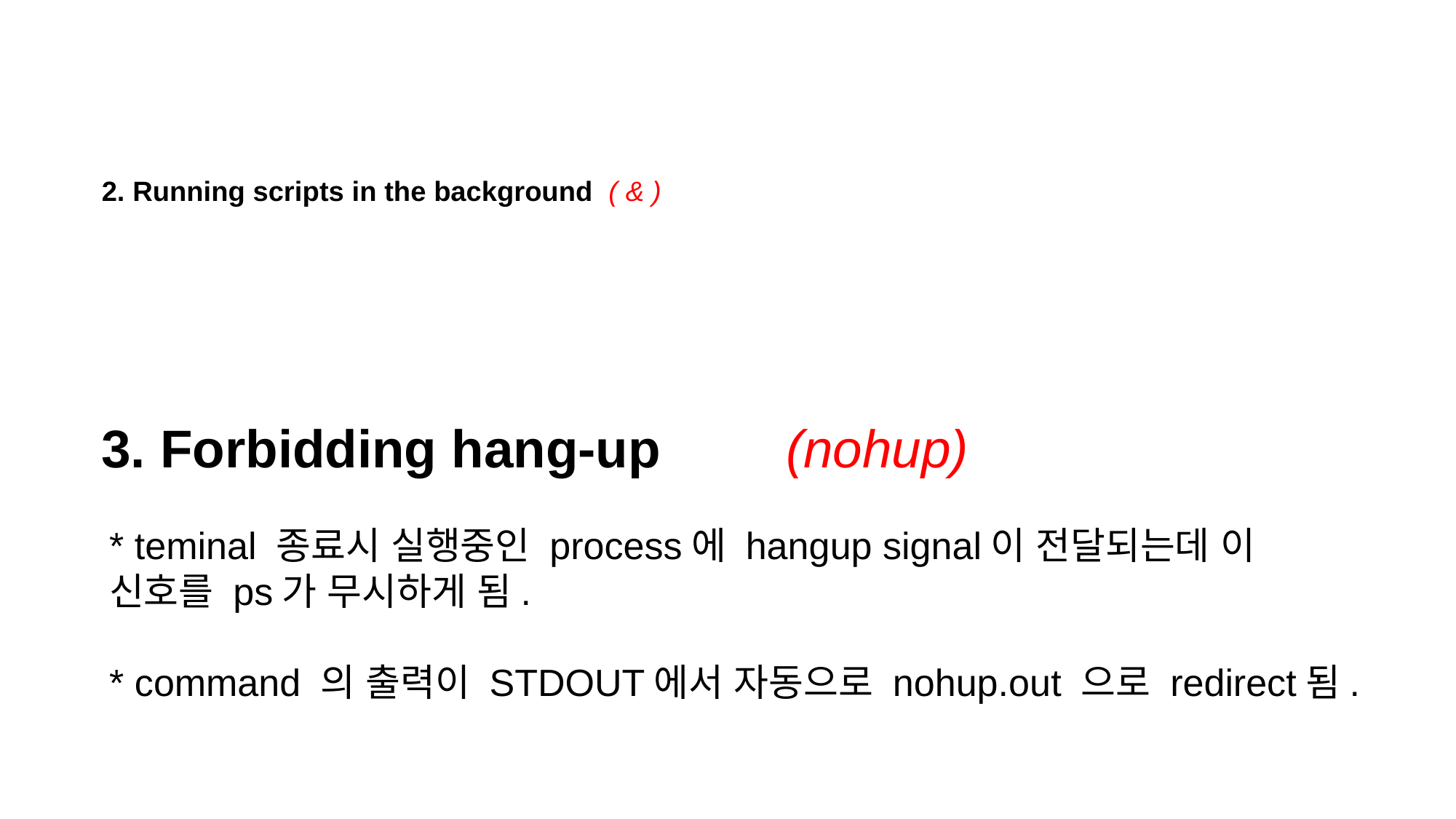

# 2. Running scripts in the background  ( & )
3. Forbidding hang-up     	  (nohup)
* teminal 종료시 실행중인 process에 hangup signal이 전달되는데 이 신호를 ps가 무시하게 됨.

* command 의 출력이 STDOUT에서 자동으로 nohup.out 으로 redirect됨.